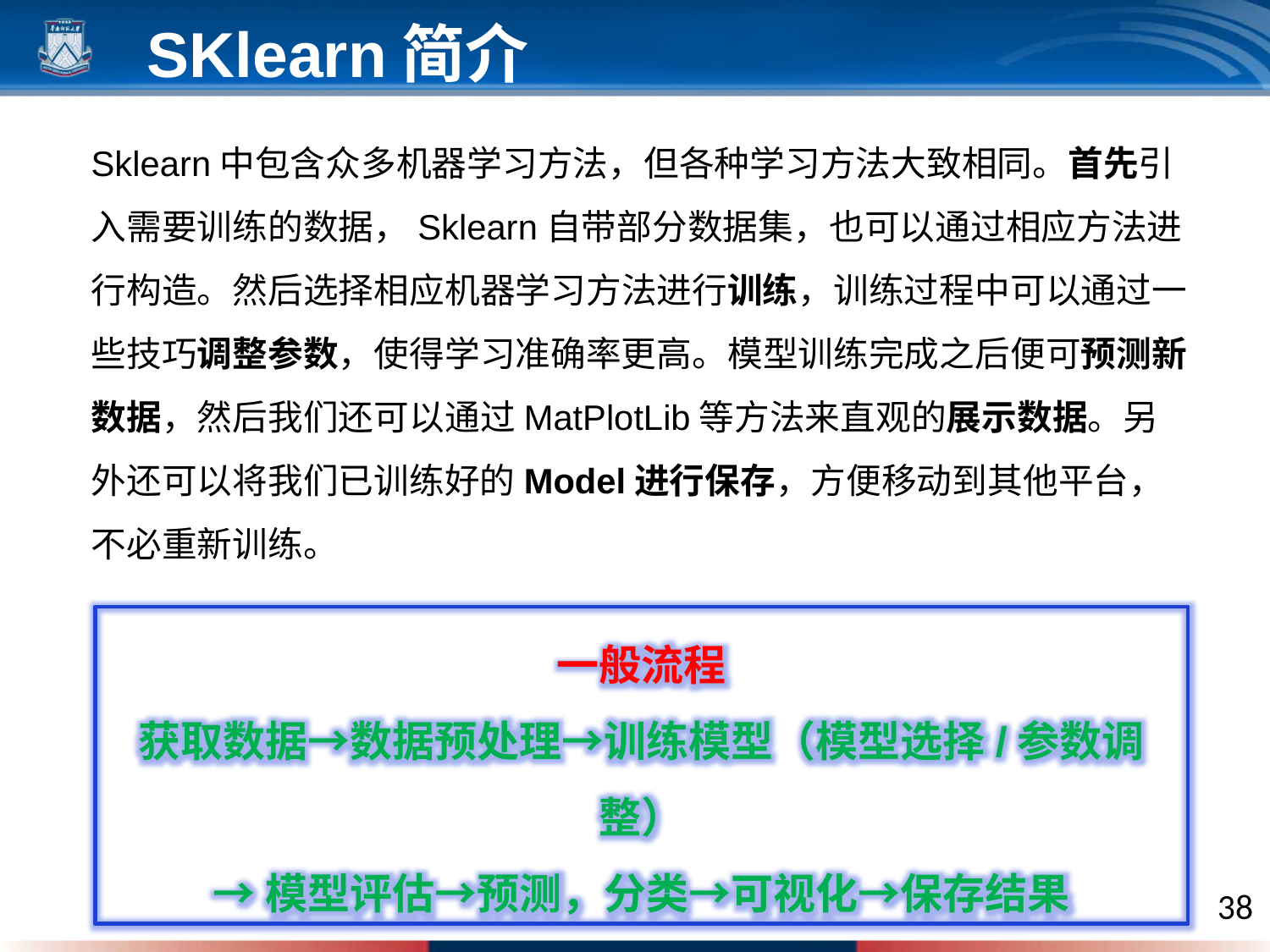

SKlearn简介
Sklearn中包含众多机器学习方法，但各种学习方法大致相同。首先引入需要训练的数据，Sklearn自带部分数据集，也可以通过相应方法进行构造。然后选择相应机器学习方法进行训练，训练过程中可以通过一些技巧调整参数，使得学习准确率更高。模型训练完成之后便可预测新数据，然后我们还可以通过MatPlotLib等方法来直观的展示数据。另外还可以将我们已训练好的Model进行保存，方便移动到其他平台，不必重新训练。
一般流程
获取数据→数据预处理→训练模型（模型选择/参数调整）
→模型评估→预测，分类→可视化→保存结果